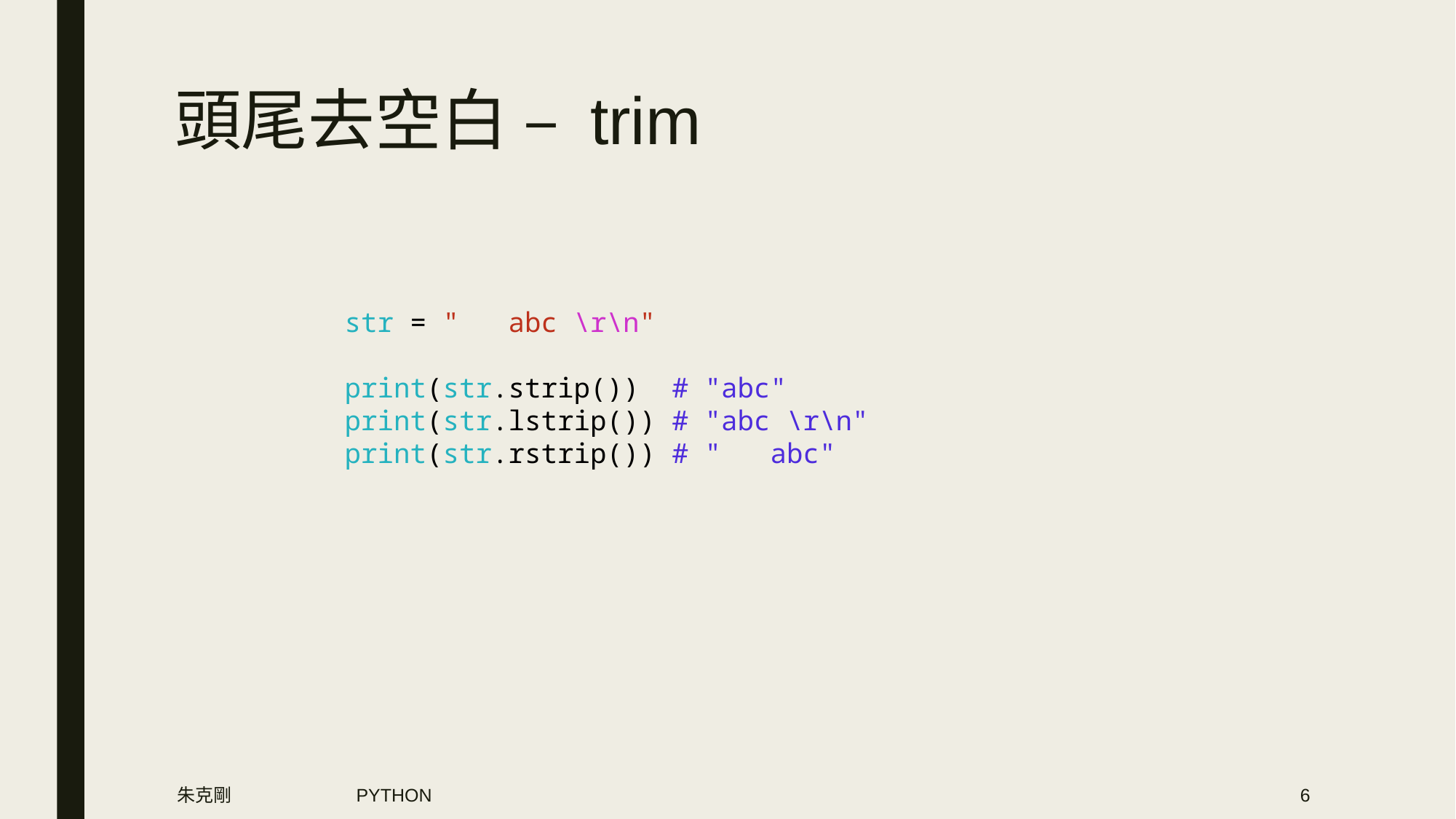

# 頭尾去空白 – trim
str = "   abc \r\n"

print(str.strip())	# "abc"
print(str.lstrip())	# "abc \r\n"
print(str.rstrip())	# "   abc"
朱克剛
PYTHON
6